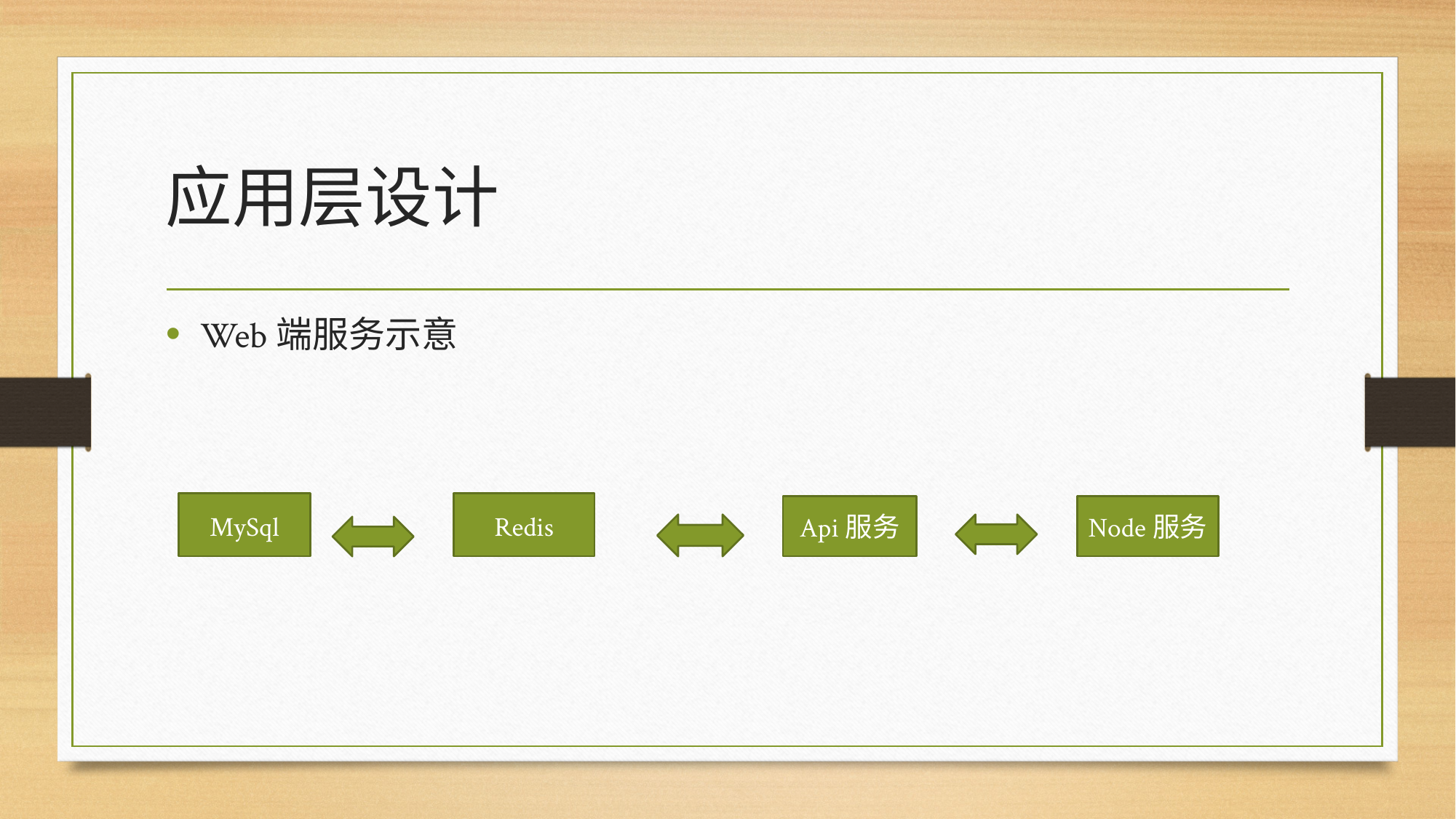

# 应用层设计
Web端服务示意

MySql
Redis
Api服务
Node服务